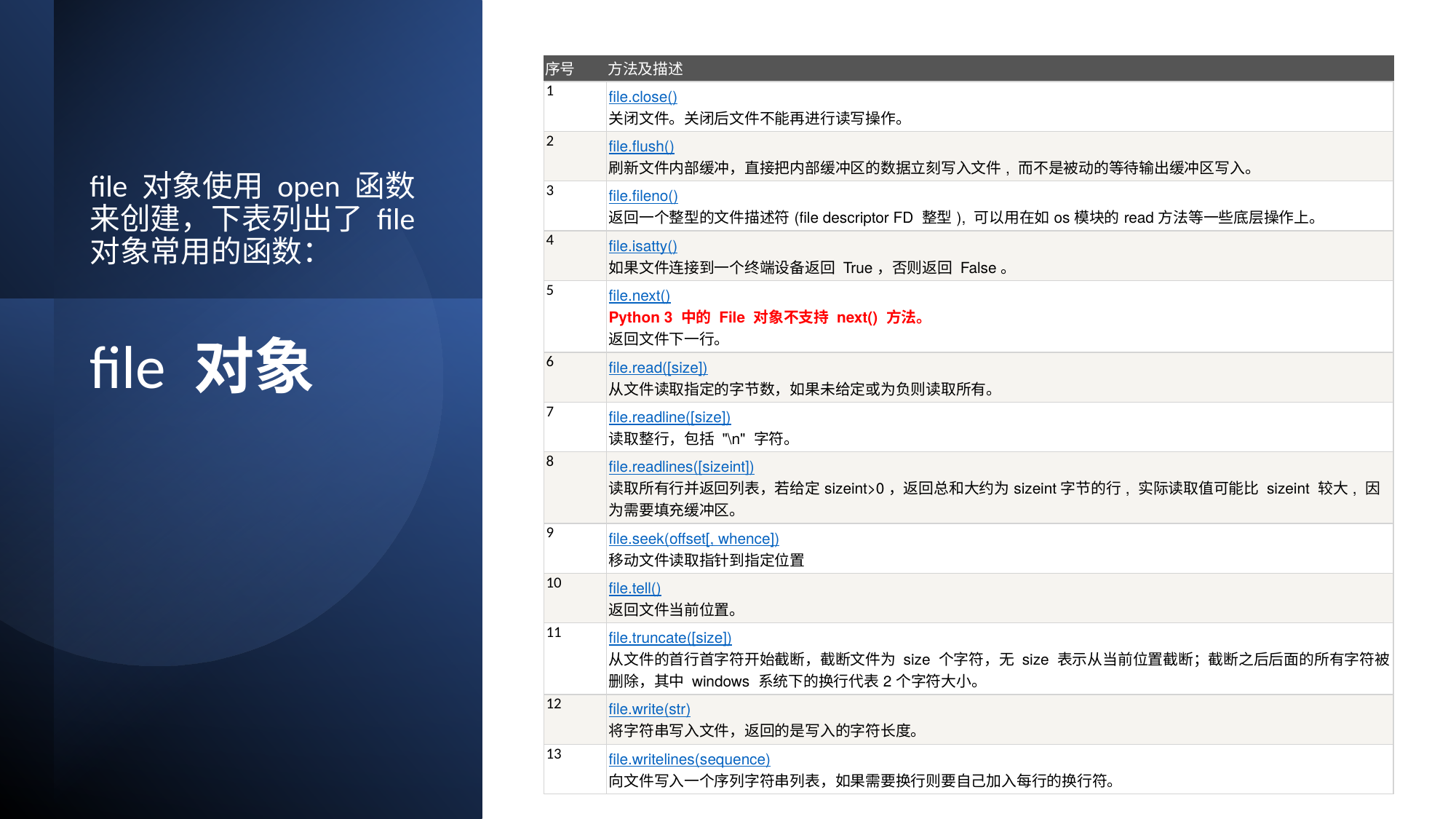

| 序号 | 方法及描述 |
| --- | --- |
| 1 | file.close() 关闭文件。关闭后文件不能再进行读写操作。 |
| 2 | file.flush() 刷新文件内部缓冲，直接把内部缓冲区的数据立刻写入文件, 而不是被动的等待输出缓冲区写入。 |
| 3 | file.fileno() 返回一个整型的文件描述符(file descriptor FD 整型), 可以用在如os模块的read方法等一些底层操作上。 |
| 4 | file.isatty() 如果文件连接到一个终端设备返回 True，否则返回 False。 |
| 5 | file.next() Python 3 中的 File 对象不支持 next() 方法。 返回文件下一行。 |
| 6 | file.read([size]) 从文件读取指定的字节数，如果未给定或为负则读取所有。 |
| 7 | file.readline([size]) 读取整行，包括 "\n" 字符。 |
| 8 | file.readlines([sizeint]) 读取所有行并返回列表，若给定sizeint>0，返回总和大约为sizeint字节的行, 实际读取值可能比 sizeint 较大, 因为需要填充缓冲区。 |
| 9 | file.seek(offset[, whence]) 移动文件读取指针到指定位置 |
| 10 | file.tell() 返回文件当前位置。 |
| 11 | file.truncate([size]) 从文件的首行首字符开始截断，截断文件为 size 个字符，无 size 表示从当前位置截断；截断之后后面的所有字符被删除，其中 windows 系统下的换行代表2个字符大小。 |
| 12 | file.write(str) 将字符串写入文件，返回的是写入的字符长度。 |
| 13 | file.writelines(sequence) 向文件写入一个序列字符串列表，如果需要换行则要自己加入每行的换行符。 |
file 对象使用 open 函数来创建，下表列出了 file 对象常用的函数：

# file 对象